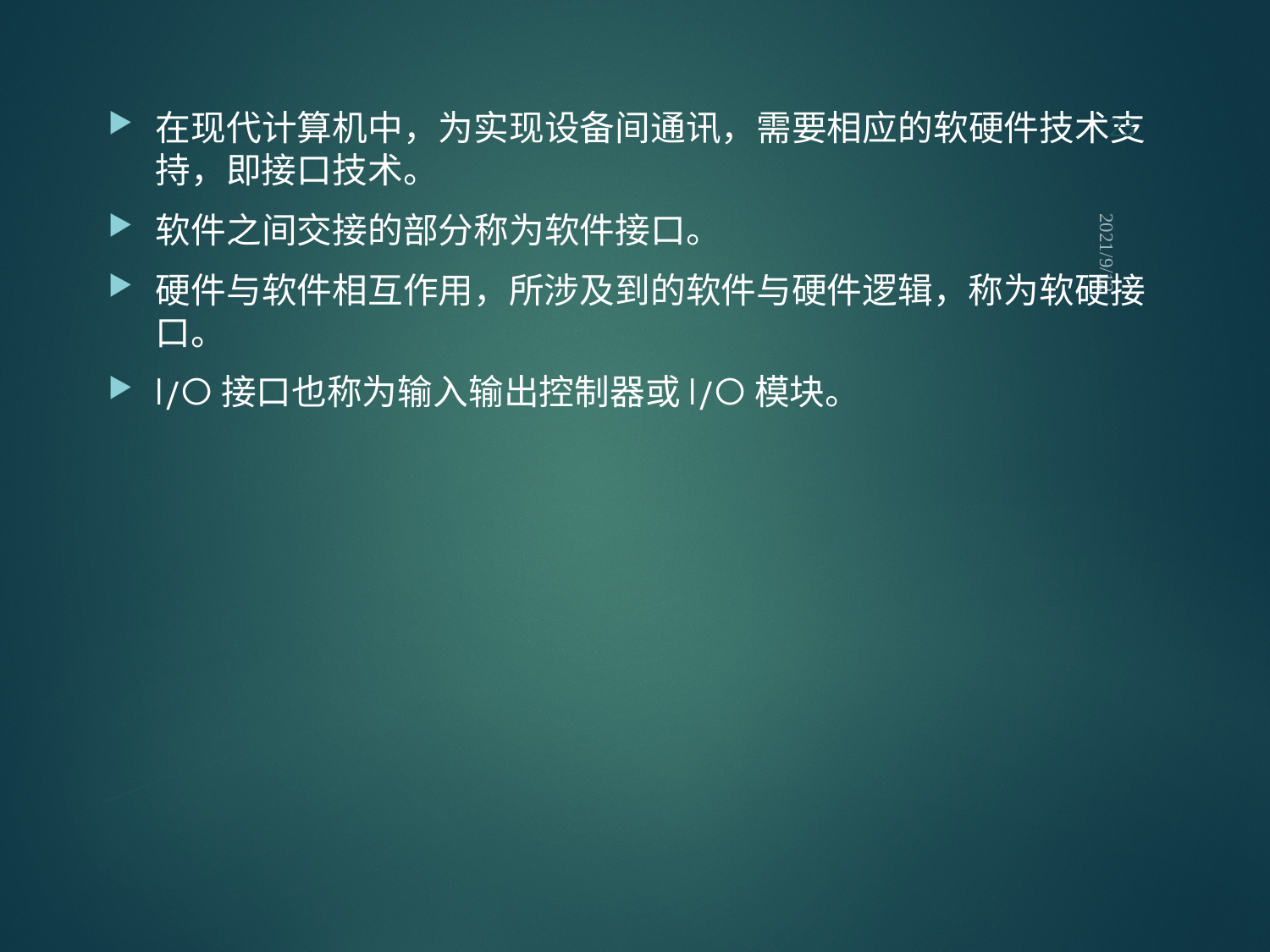

23
在现代计算机中，为实现设备间通讯，需要相应的软硬件技术支持，即接口技术。
软件之间交接的部分称为软件接口。
硬件与软件相互作用，所涉及到的软件与硬件逻辑，称为软硬接口。
I/O接口也称为输入输出控制器或I/O模块。

2021/9/12